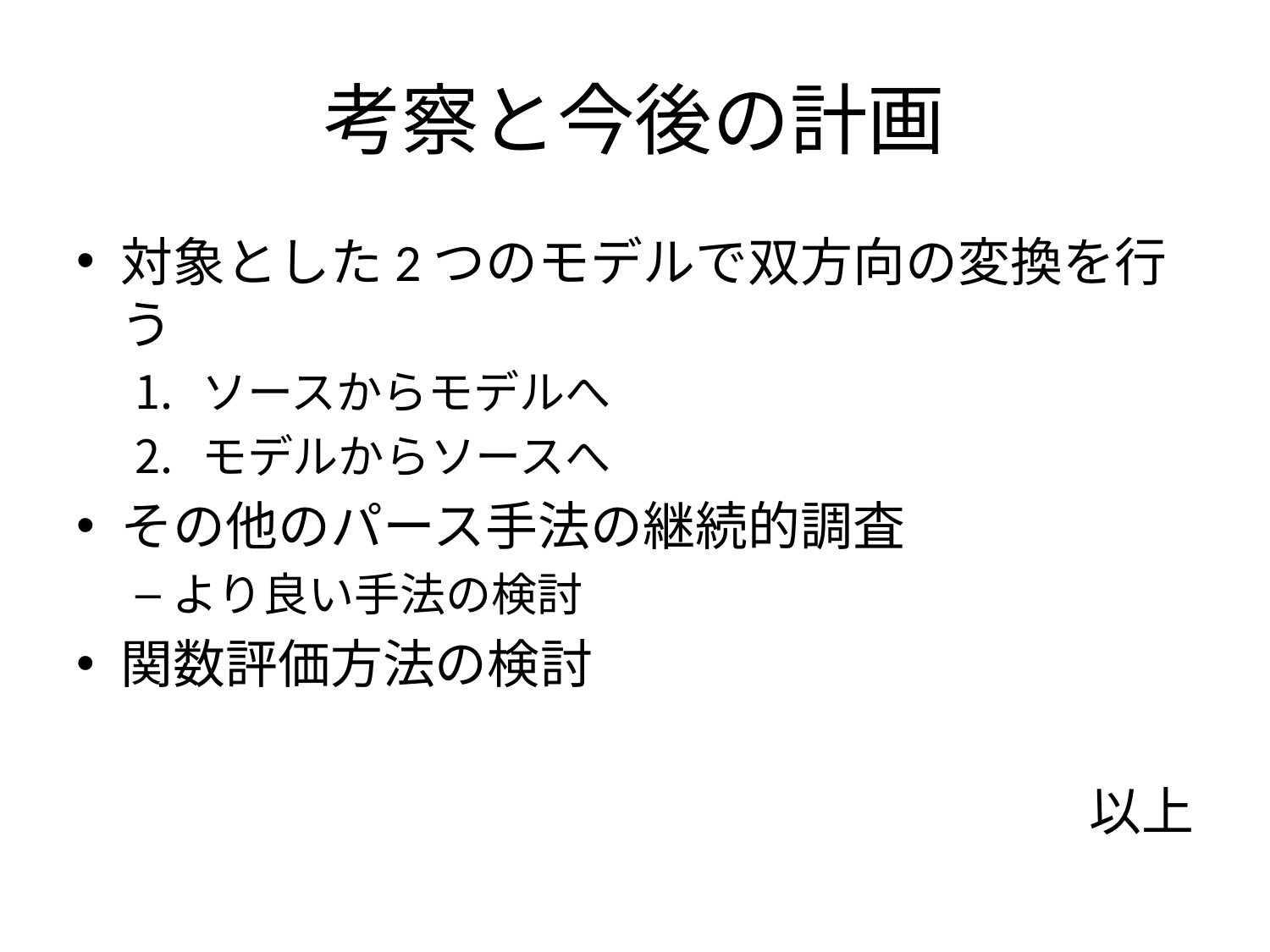

# 考察と今後の計画
対象とした2つのモデルで双方向の変換を行う
ソースからモデルへ
モデルからソースへ
その他のパース手法の継続的調査
より良い手法の検討
関数評価方法の検討

以上